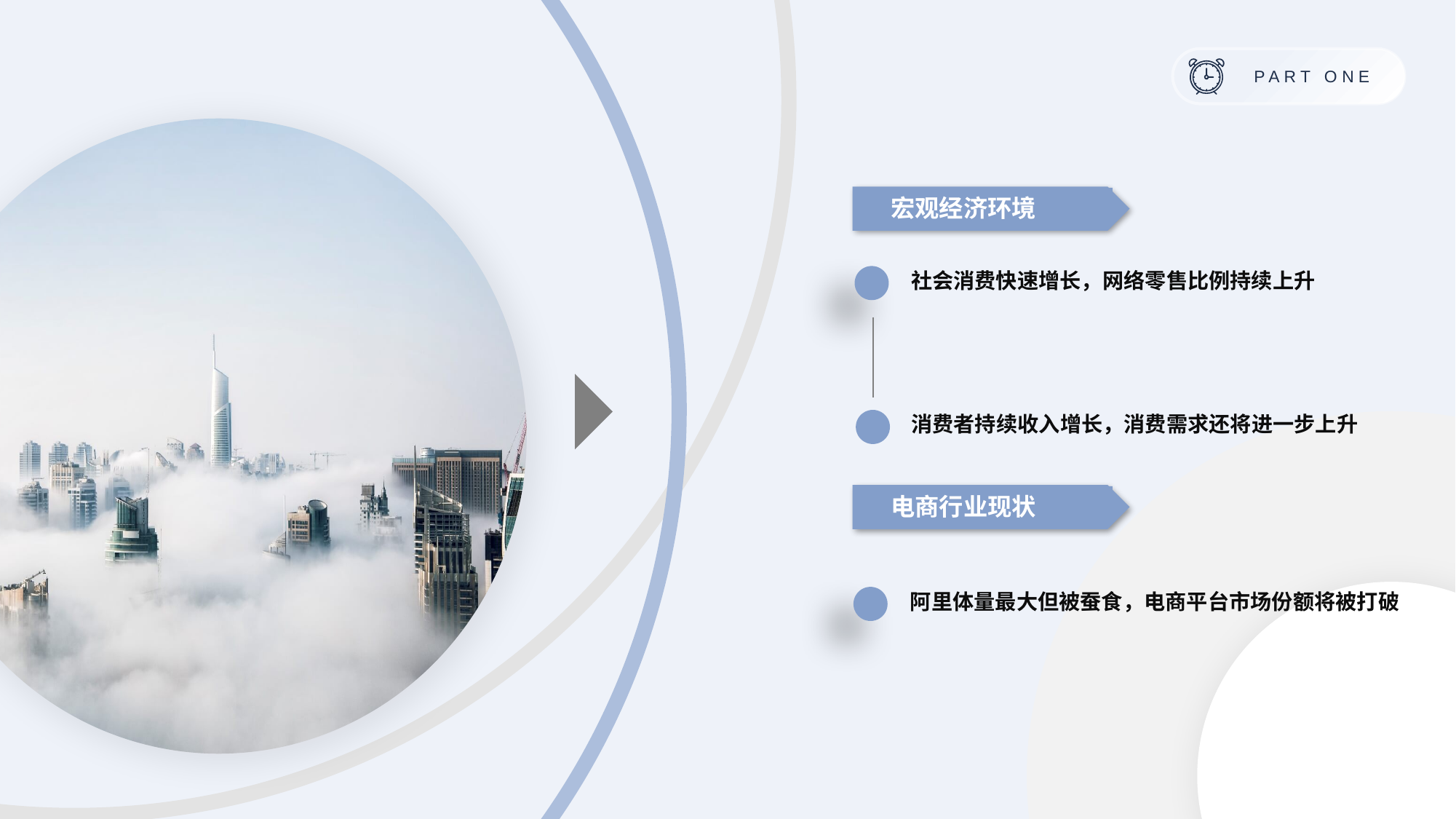

宏观经济环境
社会消费快速增长，网络零售比例持续上升

消费者持续收入增长，消费需求还将进一步上升

电商行业现状

阿里体量最大但被蚕食，电商平台市场份额将被打破